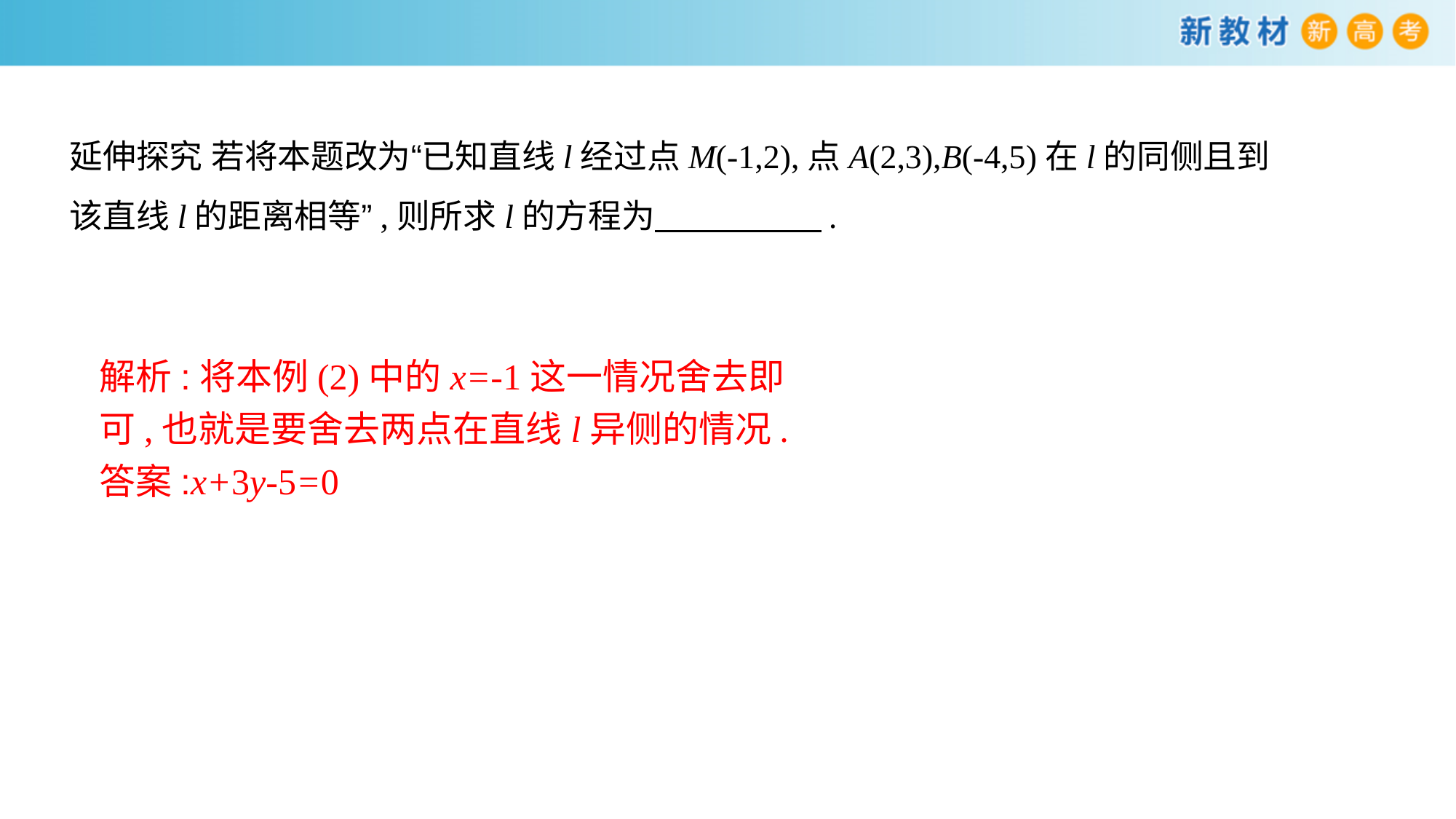

延伸探究 若将本题改为“已知直线l经过点M(-1,2),点A(2,3),B(-4,5)在l的同侧且到该直线l的距离相等”,则所求l的方程为　　　　　.
解析:将本例(2)中的x=-1这一情况舍去即可,也就是要舍去两点在直线l异侧的情况.
答案:x+3y-5=0